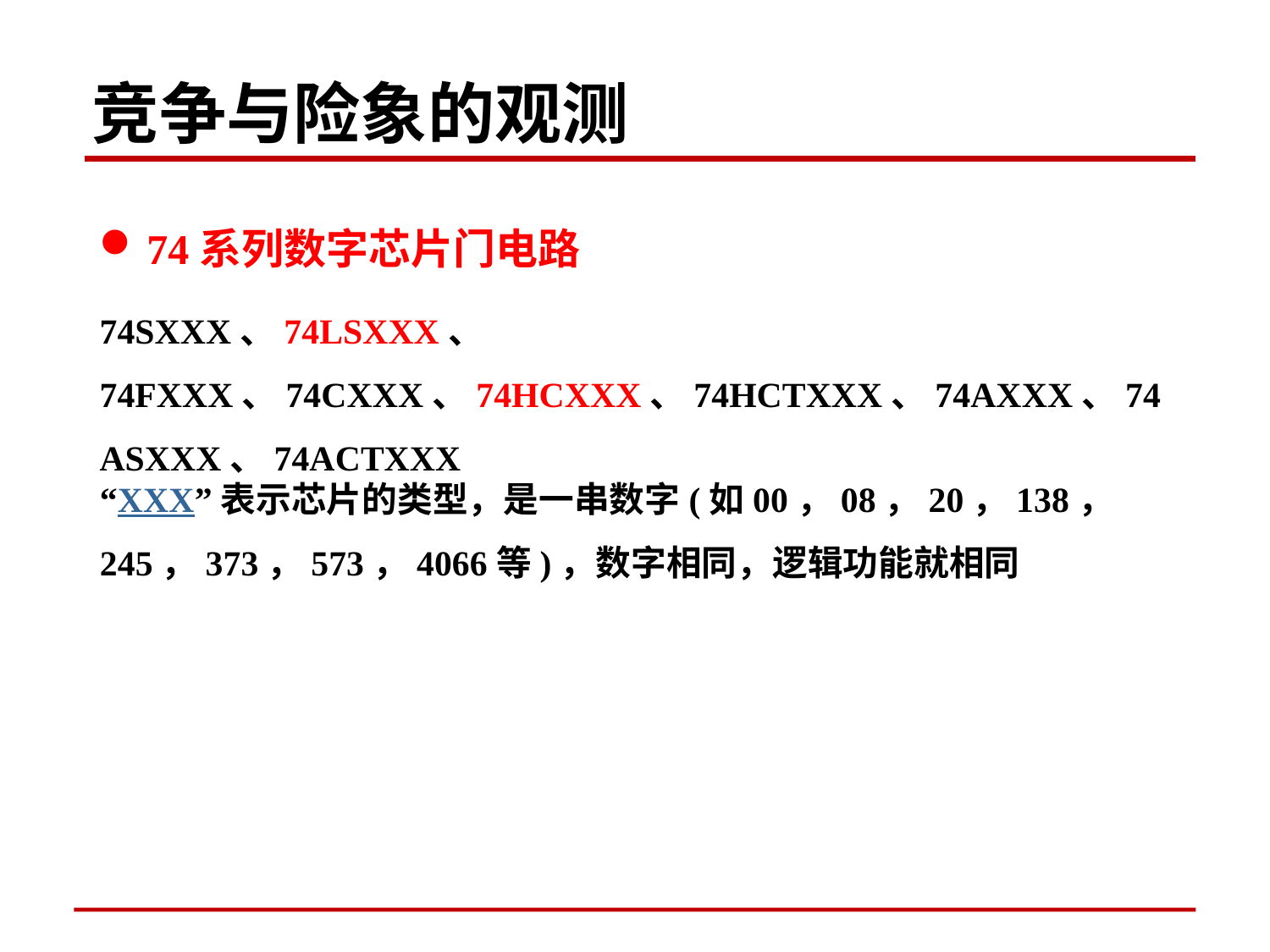

竞争与险象的观测
74系列数字芯片门电路
74SXXX、74LSXXX、   74FXXX、74CXXX、74HCXXX、74HCTXXX、74AXXX、74ASXXX、74ACTXXX
“XXX”表示芯片的类型，是一串数字(如00，08，20，138，245，373，573，4066等)，数字相同，逻辑功能就相同